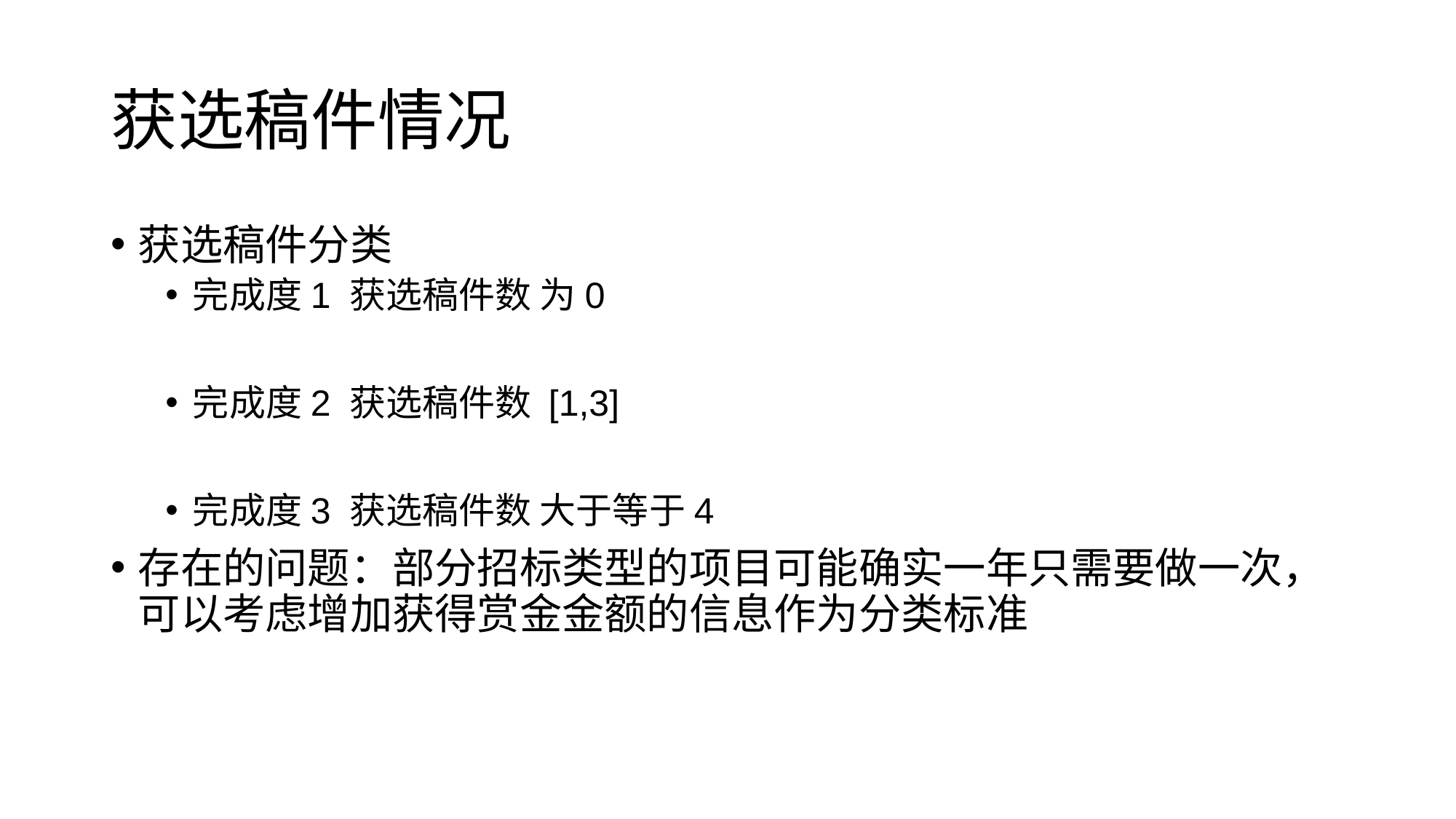

# 获选稿件情况
获选稿件分类
完成度1 获选稿件数 为0

完成度2 获选稿件数 [1,3]

完成度3 获选稿件数 大于等于4
存在的问题：部分招标类型的项目可能确实一年只需要做一次，可以考虑增加获得赏金金额的信息作为分类标准